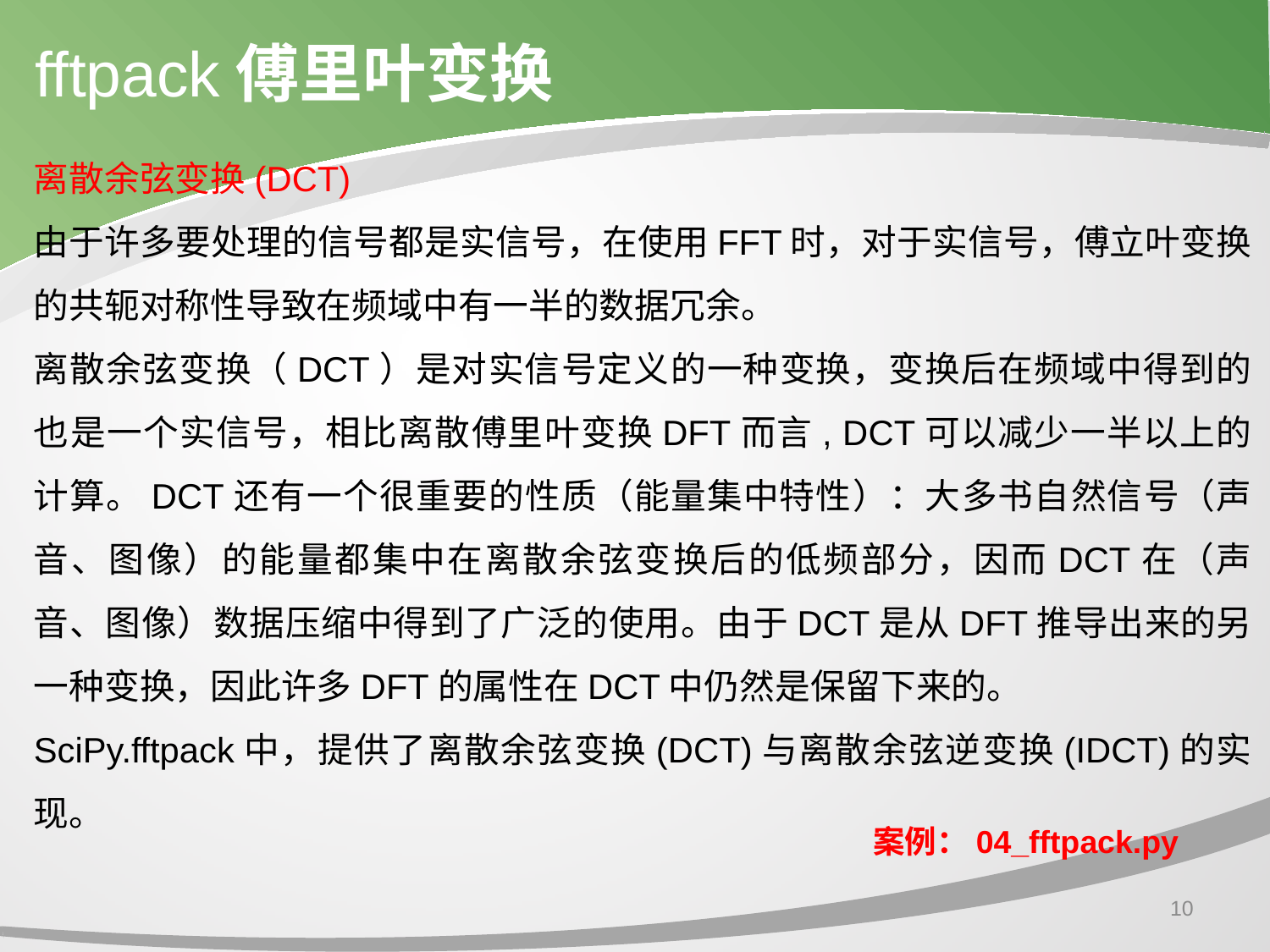

# fftpack傅里叶变换
离散余弦变换(DCT)
由于许多要处理的信号都是实信号，在使用FFT时，对于实信号，傅立叶变换的共轭对称性导致在频域中有一半的数据冗余。
离散余弦变换（DCT）是对实信号定义的一种变换，变换后在频域中得到的也是一个实信号，相比离散傅里叶变换DFT而言, DCT可以减少一半以上的计算。DCT还有一个很重要的性质（能量集中特性）：大多书自然信号（声音、图像）的能量都集中在离散余弦变换后的低频部分，因而DCT在（声音、图像）数据压缩中得到了广泛的使用。由于DCT是从DFT推导出来的另一种变换，因此许多DFT的属性在DCT中仍然是保留下来的。
SciPy.fftpack中，提供了离散余弦变换(DCT)与离散余弦逆变换(IDCT)的实现。
案例：04_fftpack.py
10